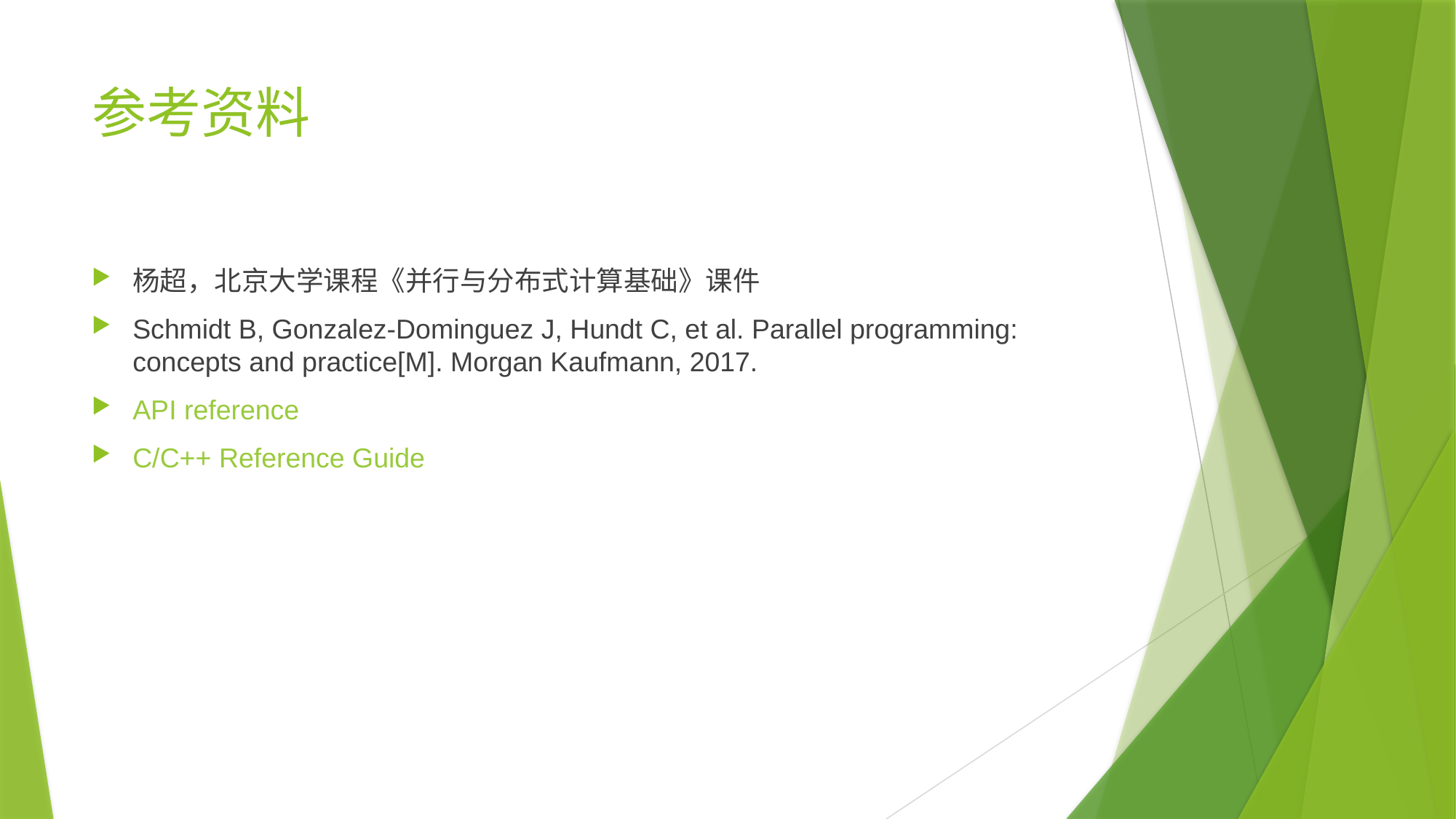

# 参考资料
杨超，北京大学课程《并行与分布式计算基础》课件
Schmidt B, Gonzalez-Dominguez J, Hundt C, et al. Parallel programming: concepts and practice[M]. Morgan Kaufmann, 2017.
API reference
C/C++ Reference Guide